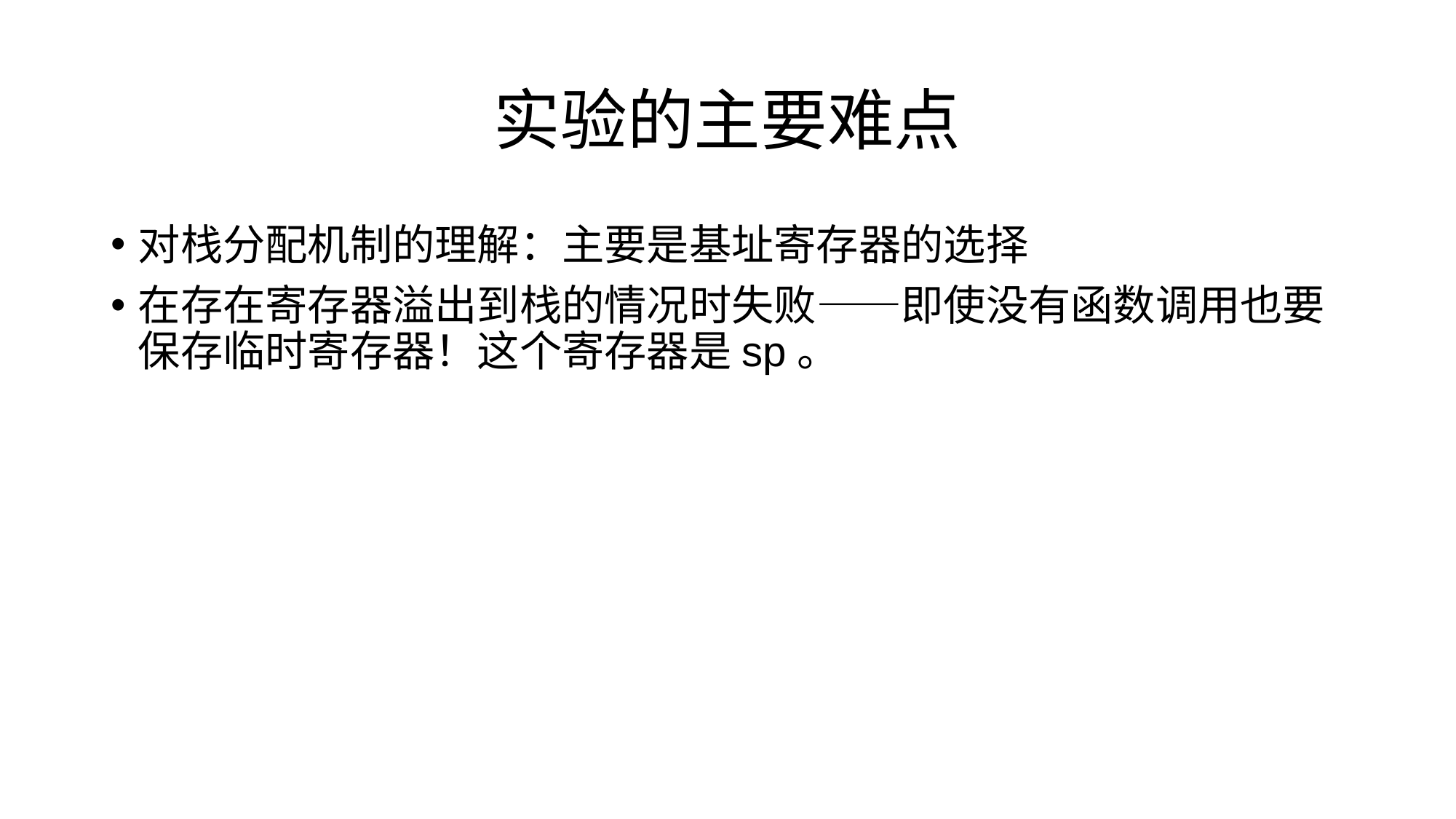

# 实验的主要难点
对栈分配机制的理解：主要是基址寄存器的选择
在存在寄存器溢出到栈的情况时失败——即使没有函数调用也要保存临时寄存器！这个寄存器是sp。